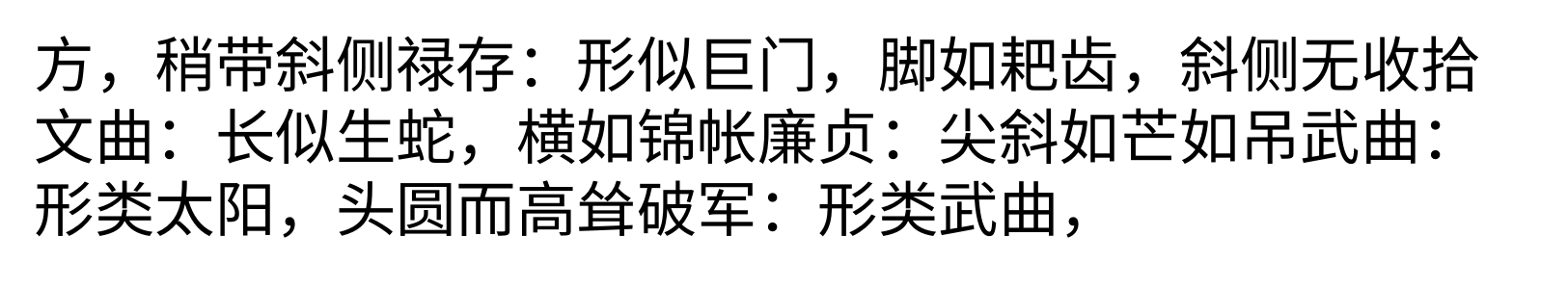

方，稍带斜侧禄存：形似巨门，脚如耙齿，斜侧无收拾文曲：长似生蛇，横如锦帐廉贞：尖斜如芒如吊武曲：形类太阳，头圆而高耸破军：形类武曲，